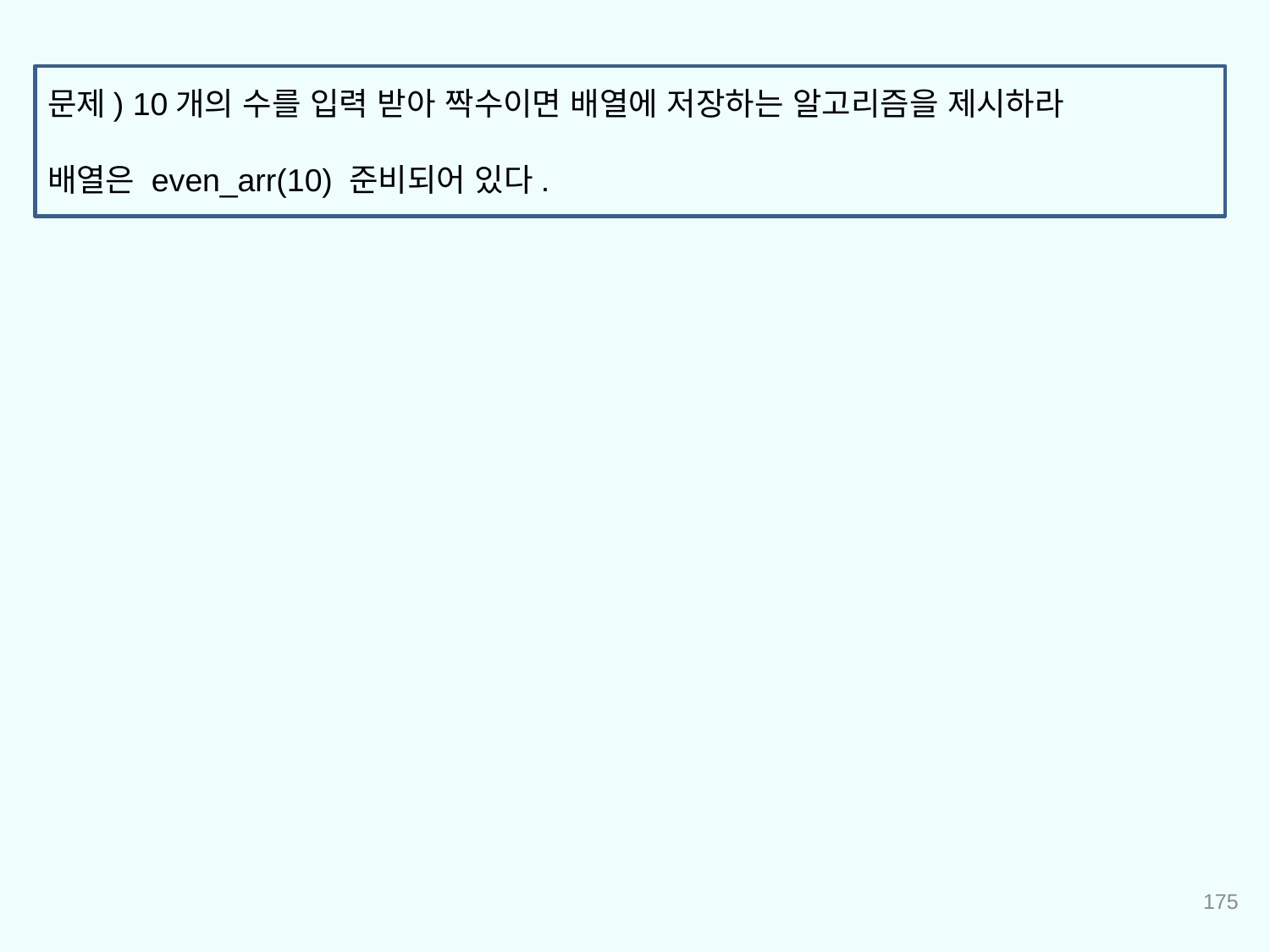

문제) 10개의 수를 입력 받아 짝수이면 배열에 저장하는 알고리즘을 제시하라

배열은 even_arr(10) 준비되어 있다.
175